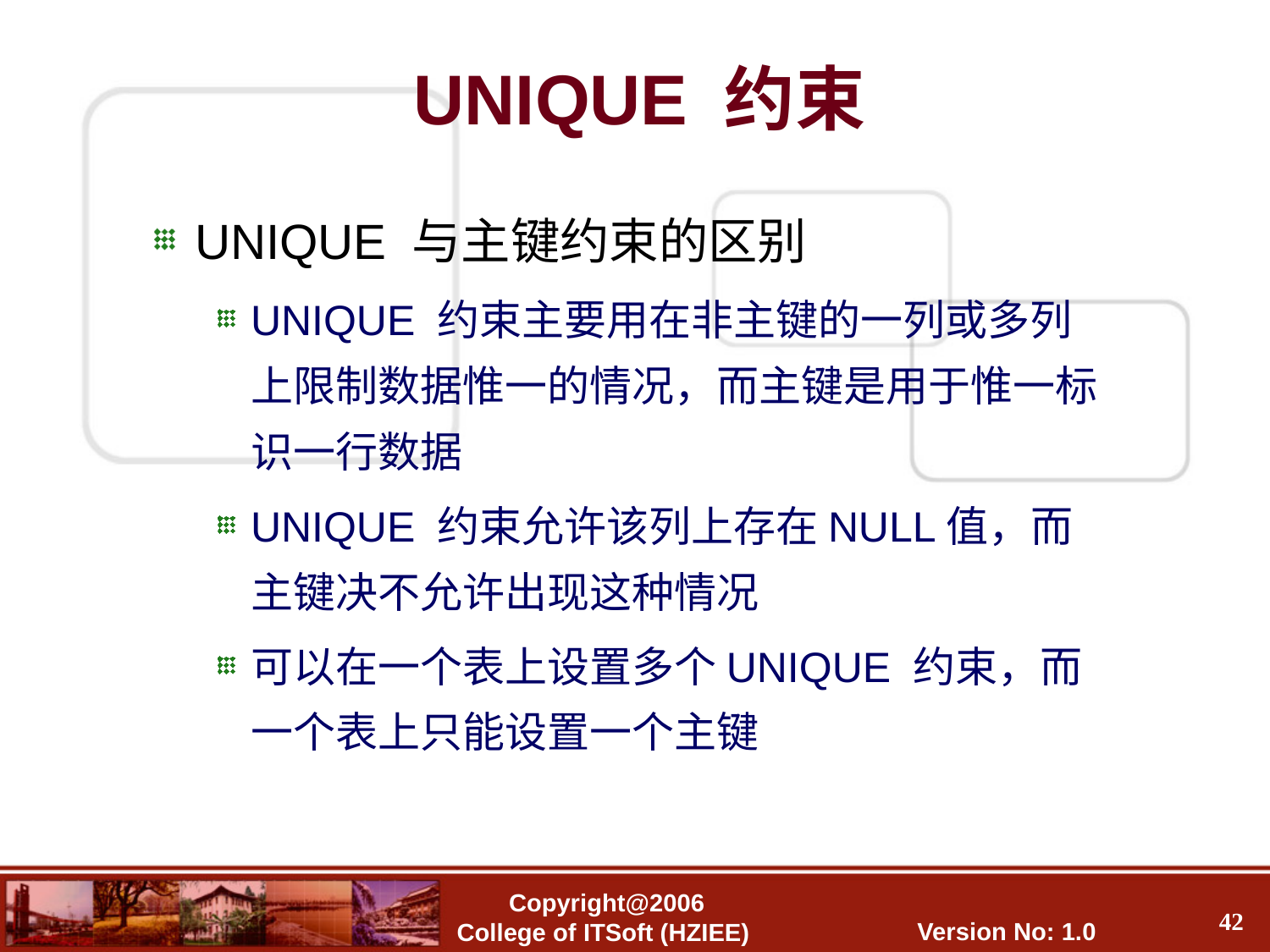

UNIQUE 约束
UNIQUE 与主键约束的区别
UNIQUE 约束主要用在非主键的一列或多列上限制数据惟一的情况，而主键是用于惟一标识一行数据
UNIQUE 约束允许该列上存在NULL值，而主键决不允许出现这种情况
可以在一个表上设置多个UNIQUE 约束，而一个表上只能设置一个主键